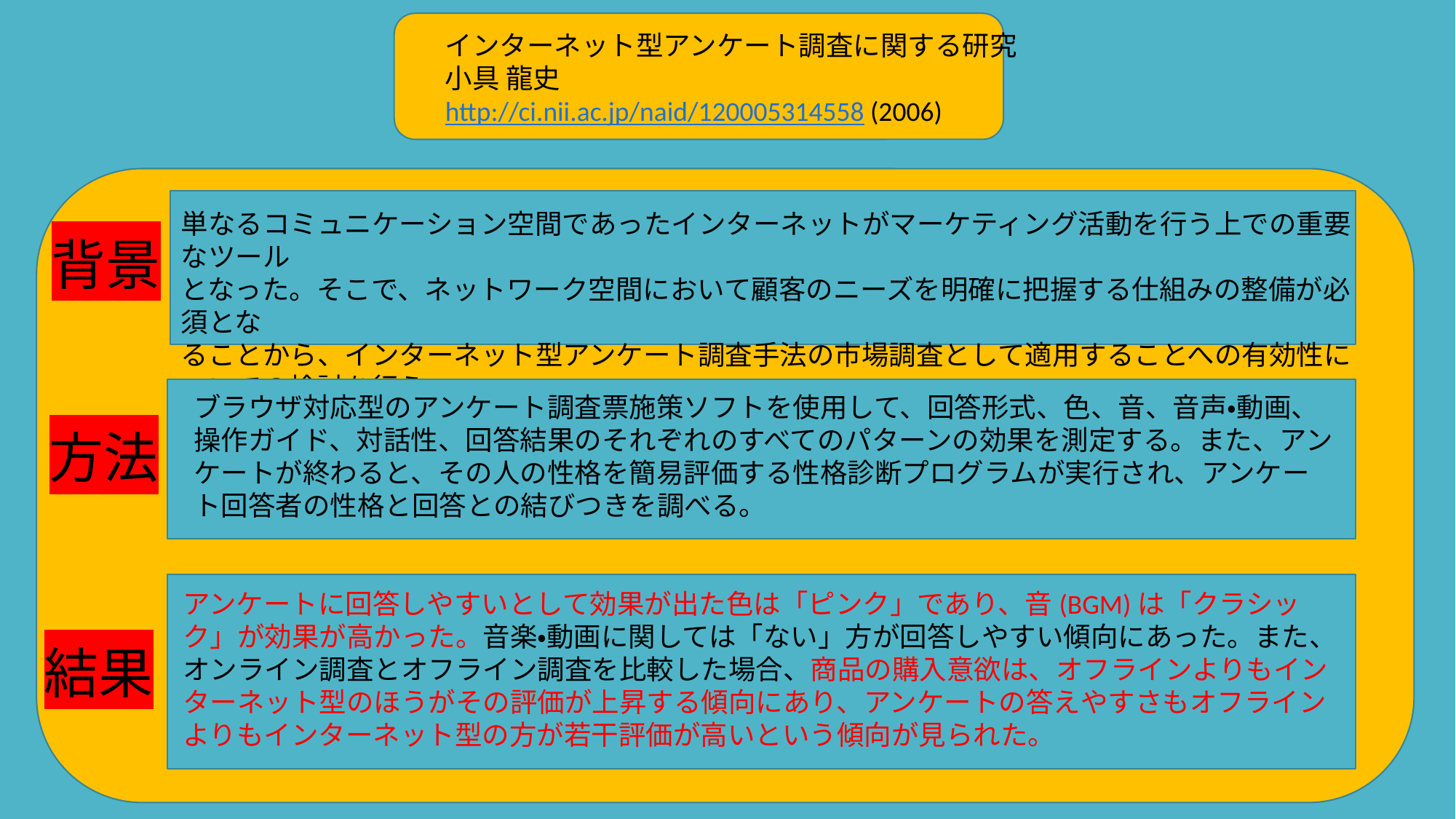

インターネット型アンケート調査に関する研究
小具 龍史
http://ci.nii.ac.jp/naid/120005314558 (2006)

単なるコミュニケーション空間であったインターネットがマーケティング活動を行う上での重要なツール
となった。そこで、ネットワーク空間において顧客のニーズを明確に把握する仕組みの整備が必須とな
ることから、インターネット型アンケート調査手法の市場調査として適用することへの有効性についての検討を行う。
背景

ブラウザ対応型のアンケート調査票施策ソフトを使用して、回答形式、色、音、音声・動画、操作ガイド、対話性、回答結果のそれぞれのすべてのパターンの効果を測定する。また、アンケートが終わると、その人の性格を簡易評価する性格診断プログラムが実行され、アンケート回答者の性格と回答との結びつきを調べる。

方法

アンケートに回答しやすいとして効果が出た色は「ピンク」であり、音(BGM)は「クラシック」が効果が高かった。音楽・動画に関しては「ない」方が回答しやすい傾向にあった。また、オンライン調査とオフライン調査を比較した場合、商品の購入意欲は、オフラインよりもインターネット型のほうがその評価が上昇する傾向にあり、アンケートの答えやすさもオフラインよりもインターネット型の方が若干評価が高いという傾向が見られた。
結果